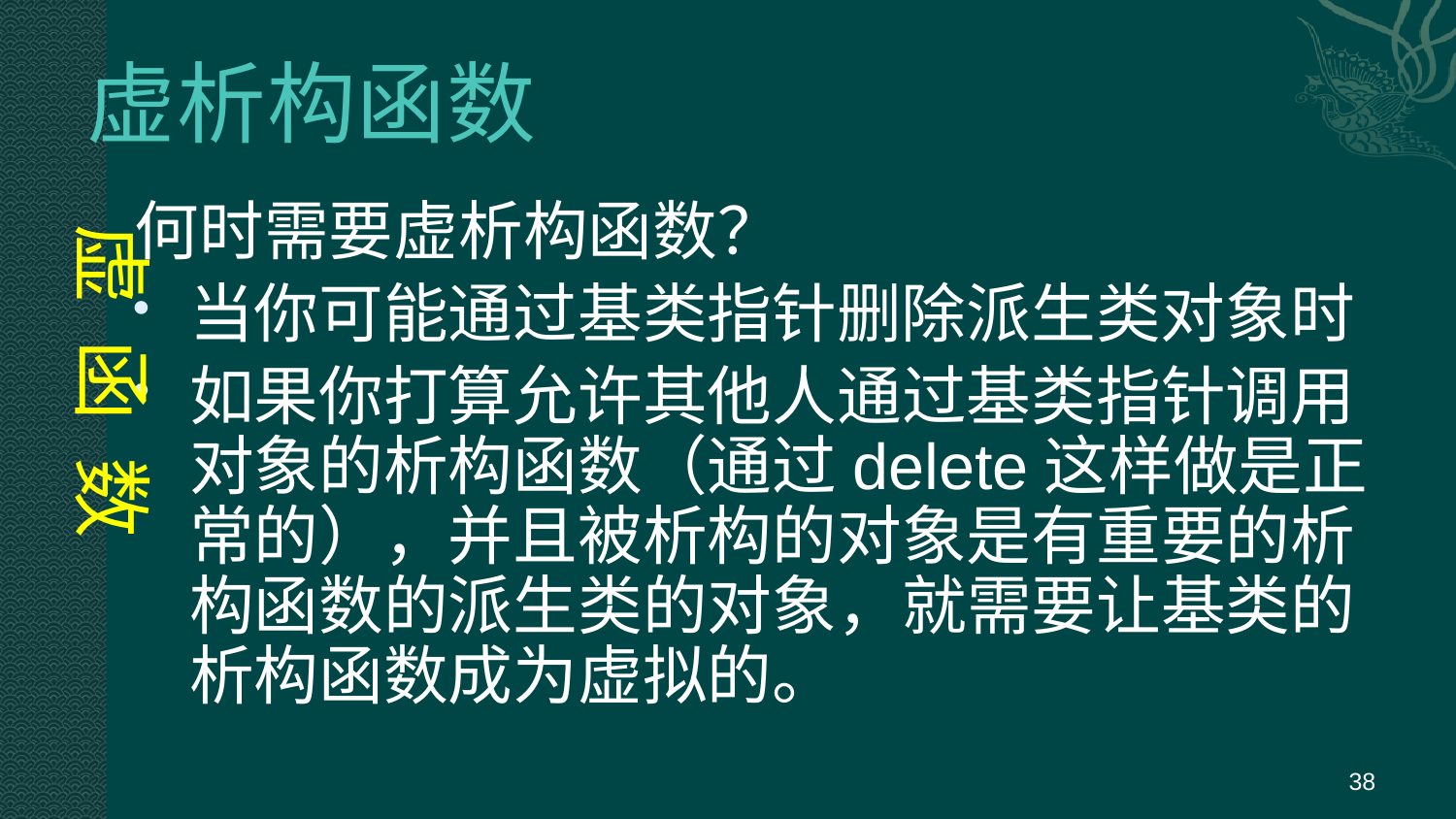

# 虚析构函数
虚  函  数
何时需要虚析构函数？
当你可能通过基类指针删除派生类对象时
如果你打算允许其他人通过基类指针调用对象的析构函数（通过delete这样做是正常的），并且被析构的对象是有重要的析构函数的派生类的对象，就需要让基类的析构函数成为虚拟的。
38